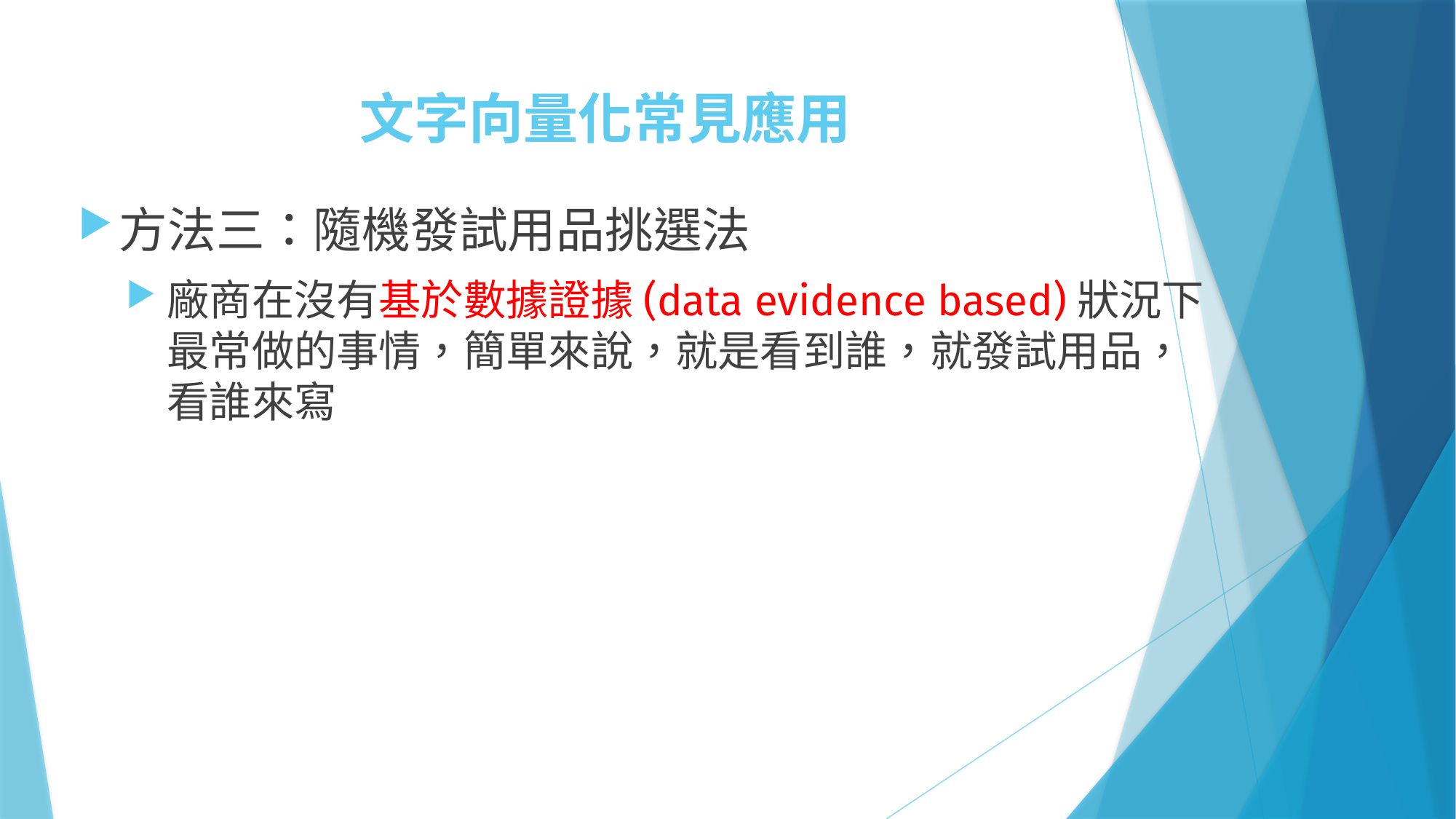

# 文字向量化常見應用
方法三：隨機發試用品挑選法
廠商在沒有基於數據證據(data evidence based)狀況下最常做的事情，簡單來說，就是看到誰，就發試用品，看誰來寫